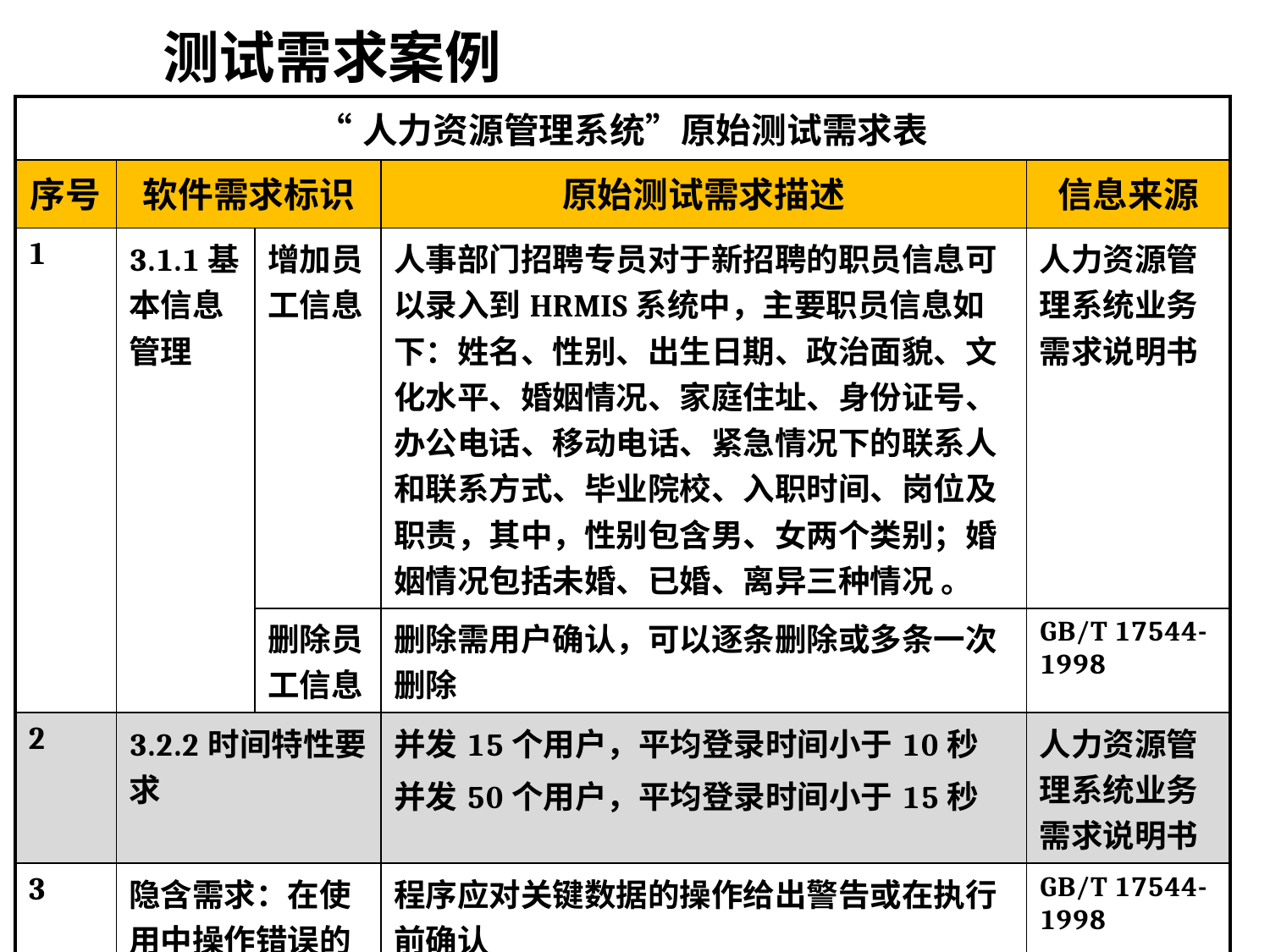

# 测试需求案例
| “人力资源管理系统”原始测试需求表 |  |  |  |  |
| --- | --- | --- | --- | --- |
| 序号 | 软件需求标识 |  | 原始测试需求描述 | 信息来源 |
| 1 | 3.1.1基本信息管理 | 增加员工信息 | 人事部门招聘专员对于新招聘的职员信息可以录入到HRMIS系统中，主要职员信息如下：姓名、性别、出生日期、政治面貌、文化水平、婚姻情况、家庭住址、身份证号、办公电话、移动电话、紧急情况下的联系人和联系方式、毕业院校、入职时间、岗位及职责，其中，性别包含男、女两个类别；婚姻情况包括未婚、已婚、离异三种情况 。 | 人力资源管理系统业务需求说明书 |
|  |  | 删除员工信息 | 删除需用户确认，可以逐条删除或多条一次删除 | GB/T 17544-1998 |
| 2 | 3.2.2时间特性要求 |  | 并发15个用户，平均登录时间小于10秒 并发50个用户，平均登录时间小于15秒 | 人力资源管理系统业务需求说明书 |
| 3 | 隐含需求：在使用中操作错误的易恢复性 |  | 程序应对关键数据的操作给出警告或在执行前确认 | GB/T 17544-1998 |